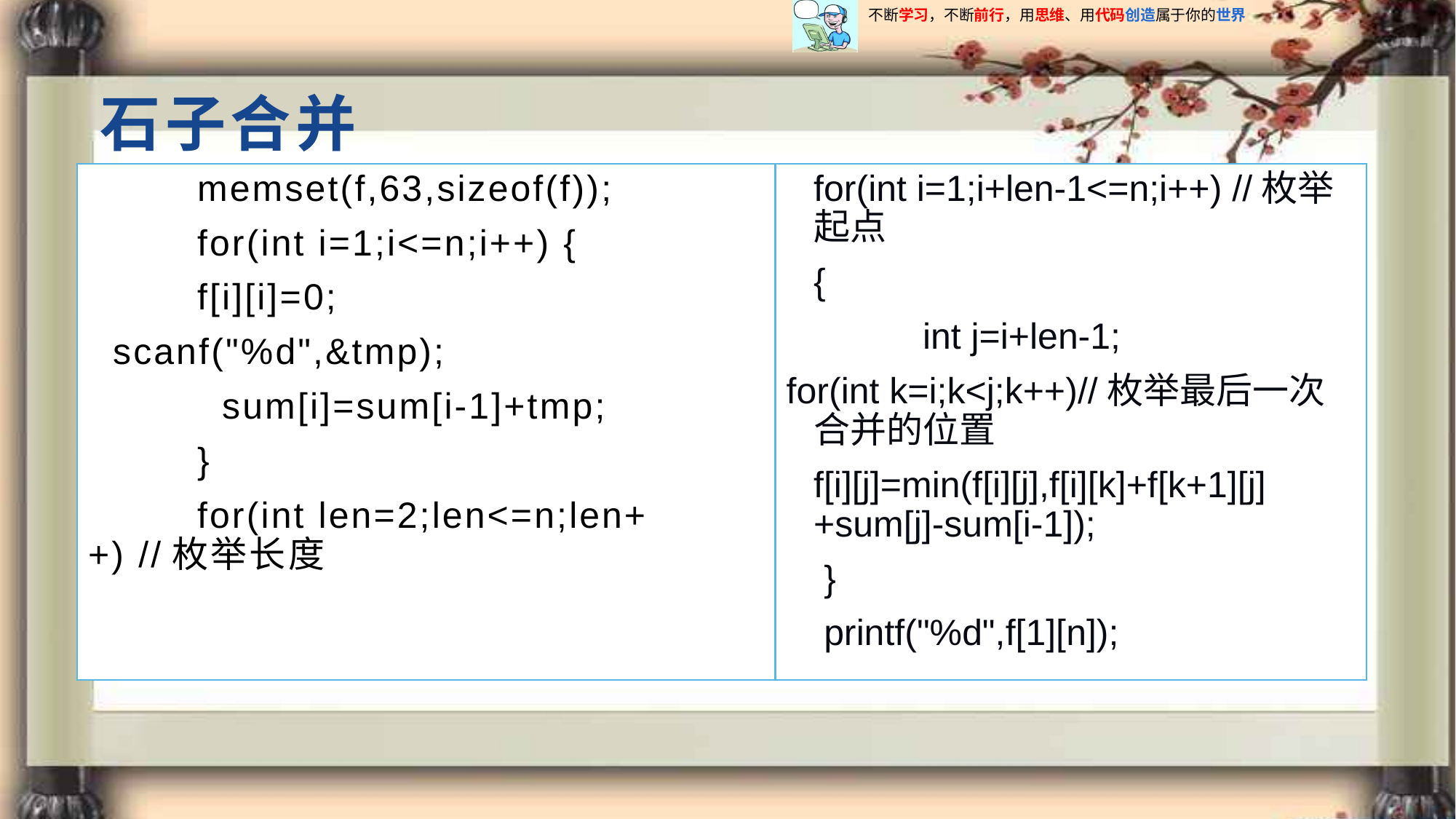

# 石子合并
	memset(f,63,sizeof(f));
	for(int i=1;i<=n;i++) {
	f[i][i]=0;
  scanf("%d",&tmp);
	  sum[i]=sum[i-1]+tmp;
	}
	for(int len=2;len<=n;len++) //枚举长度
	for(int i=1;i+len-1<=n;i++) //枚举起点
	{
		int j=i+len-1;
for(int k=i;k<j;k++)//枚举最后一次合并的位置
	f[i][j]=min(f[i][j],f[i][k]+f[k+1][j]+sum[j]-sum[i-1]);
	 }
	 printf("%d",f[1][n]);